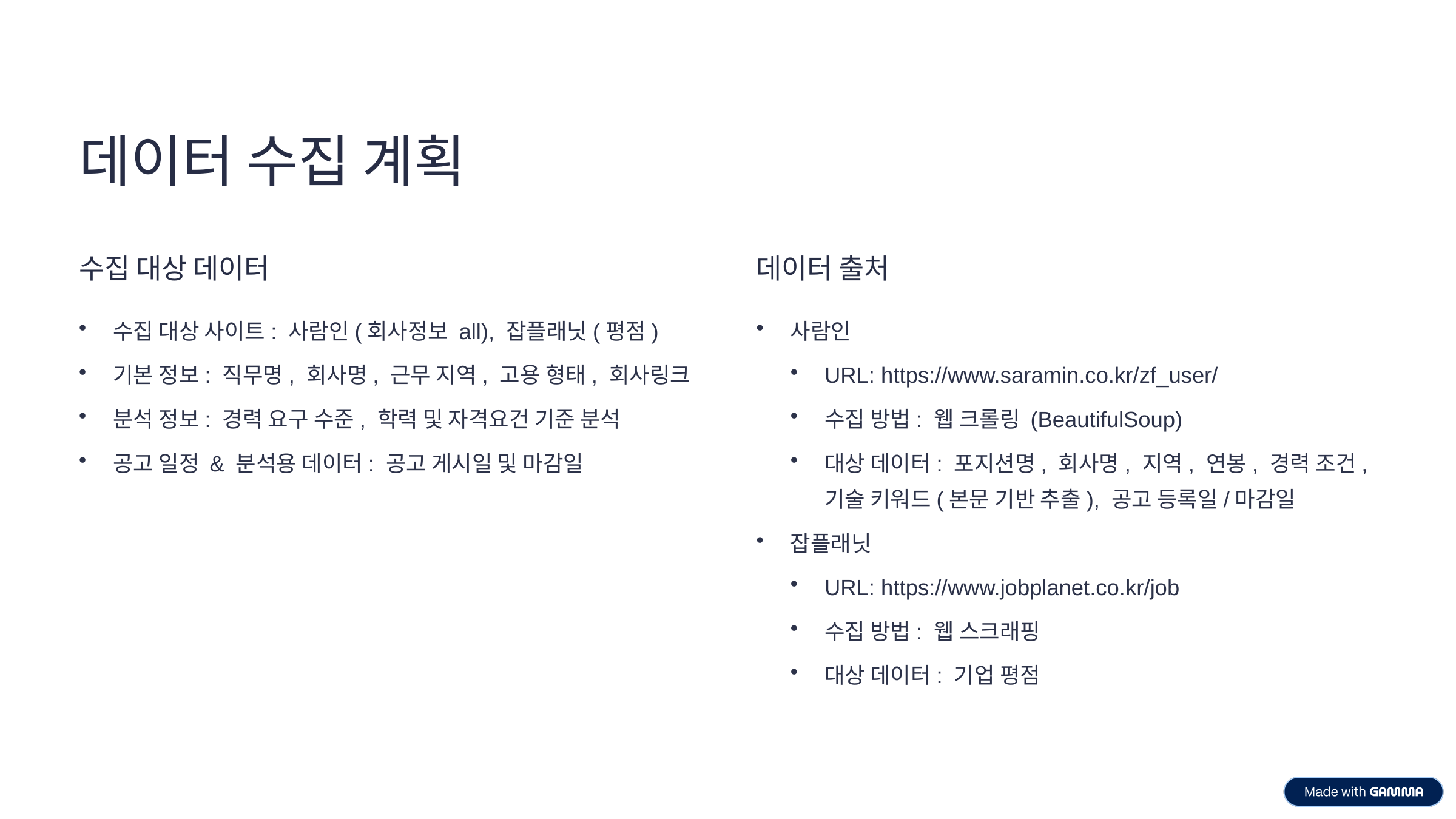

데이터 수집 계획
수집 대상 데이터
데이터 출처
수집 대상 사이트: 사람인(회사정보 all), 잡플래닛(평점)
사람인
기본 정보: 직무명, 회사명, 근무 지역, 고용 형태, 회사링크
URL: https://www.saramin.co.kr/zf_user/
분석 정보: 경력 요구 수준, 학력 및 자격요건 기준 분석
수집 방법: 웹 크롤링 (BeautifulSoup)
공고 일정 & 분석용 데이터: 공고 게시일 및 마감일
대상 데이터: 포지션명, 회사명, 지역, 연봉, 경력 조건, 기술 키워드(본문 기반 추출), 공고 등록일/마감일
잡플래닛
URL: https://www.jobplanet.co.kr/job
수집 방법: 웹 스크래핑
대상 데이터: 기업 평점